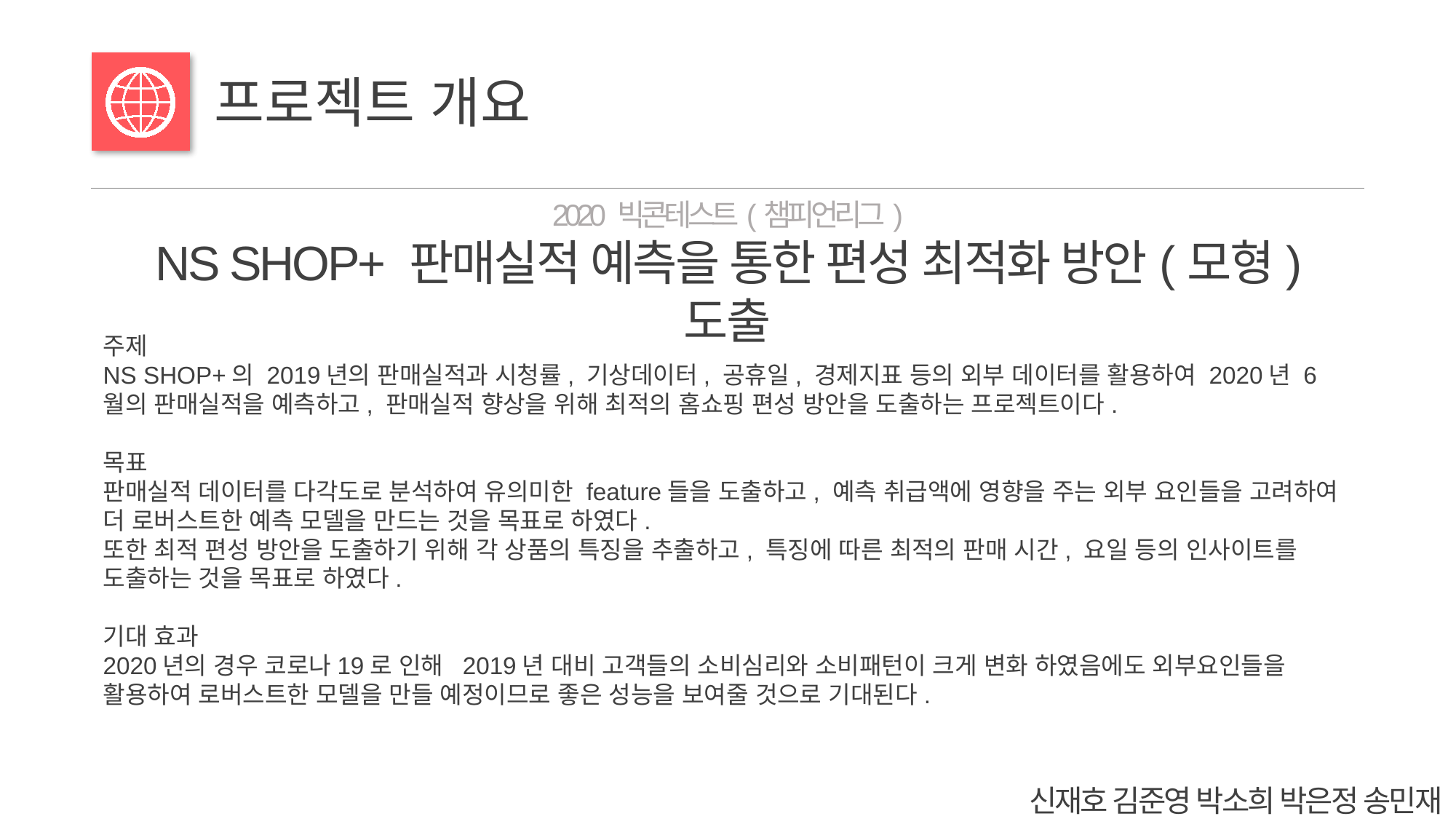

프로젝트 개요
2020 빅콘테스트(챔피언리그)
NS SHOP+ 판매실적 예측을 통한 편성 최적화 방안(모형) 도출
주제
NS SHOP+의 2019년의 판매실적과 시청률, 기상데이터, 공휴일, 경제지표 등의 외부 데이터를 활용하여 2020년 6월의 판매실적을 예측하고, 판매실적 향상을 위해 최적의 홈쇼핑 편성 방안을 도출하는 프로젝트이다.

목표
판매실적 데이터를 다각도로 분석하여 유의미한 feature들을 도출하고, 예측 취급액에 영향을 주는 외부 요인들을 고려하여 더 로버스트한 예측 모델을 만드는 것을 목표로 하였다.
또한 최적 편성 방안을 도출하기 위해 각 상품의 특징을 추출하고, 특징에 따른 최적의 판매 시간, 요일 등의 인사이트를 도출하는 것을 목표로 하였다.

기대 효과
2020년의 경우 코로나19로 인해  2019년 대비 고객들의 소비심리와 소비패턴이 크게 변화 하였음에도 외부요인들을 활용하여 로버스트한 모델을 만들 예정이므로 좋은 성능을 보여줄 것으로 기대된다.

신재호 김준영 박소희 박은정 송민재